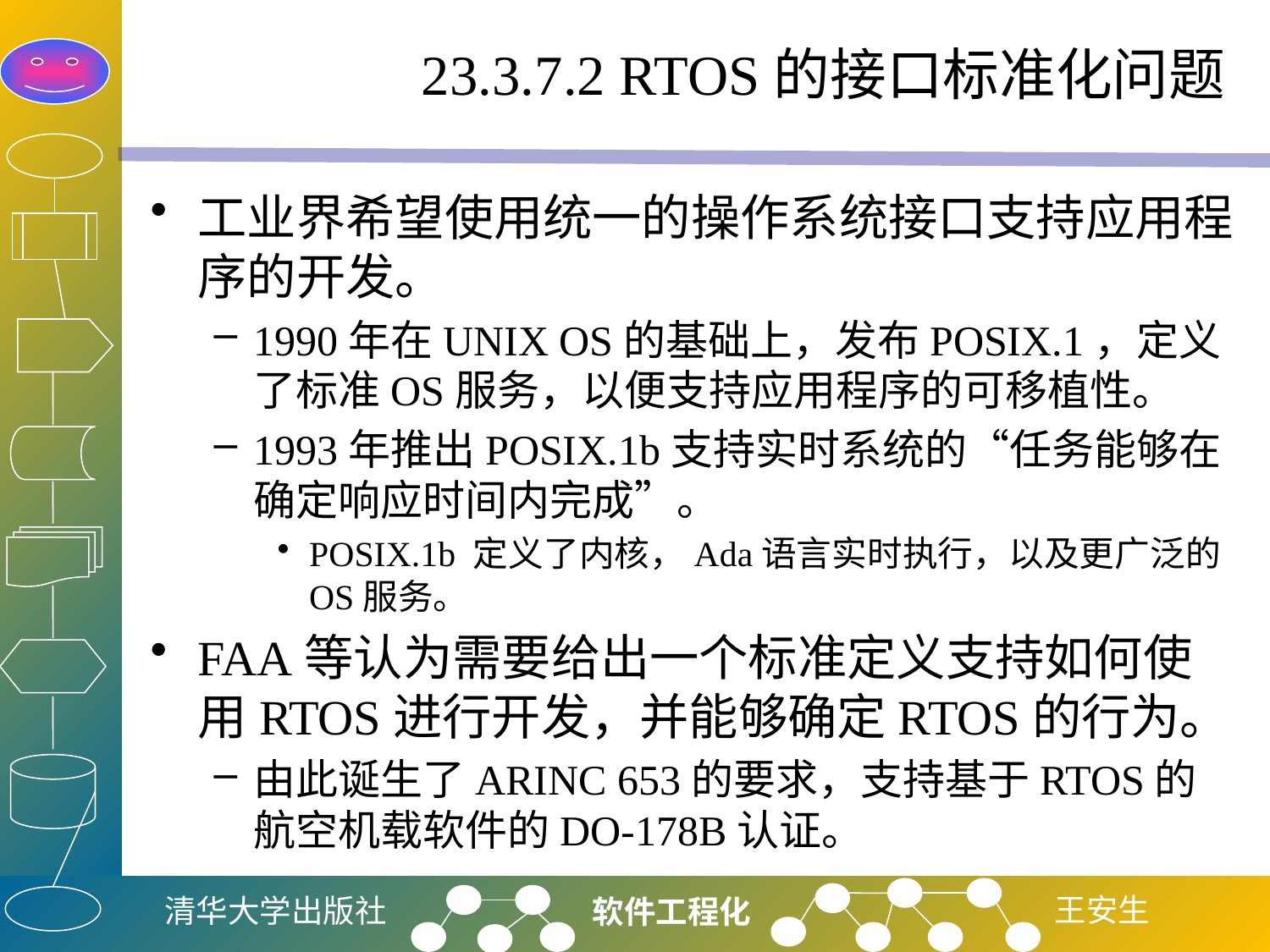

# 23.3.7.2 RTOS的接口标准化问题
工业界希望使用统一的操作系统接口支持应用程序的开发。
1990年在UNIX OS的基础上，发布POSIX.1，定义了标准OS服务，以便支持应用程序的可移植性。
1993年推出POSIX.1b支持实时系统的“任务能够在确定响应时间内完成”。
POSIX.1b 定义了内核，Ada语言实时执行，以及更广泛的OS服务。
FAA等认为需要给出一个标准定义支持如何使用RTOS进行开发，并能够确定RTOS的行为。
由此诞生了ARINC 653的要求，支持基于RTOS的航空机载软件的DO-178B认证。